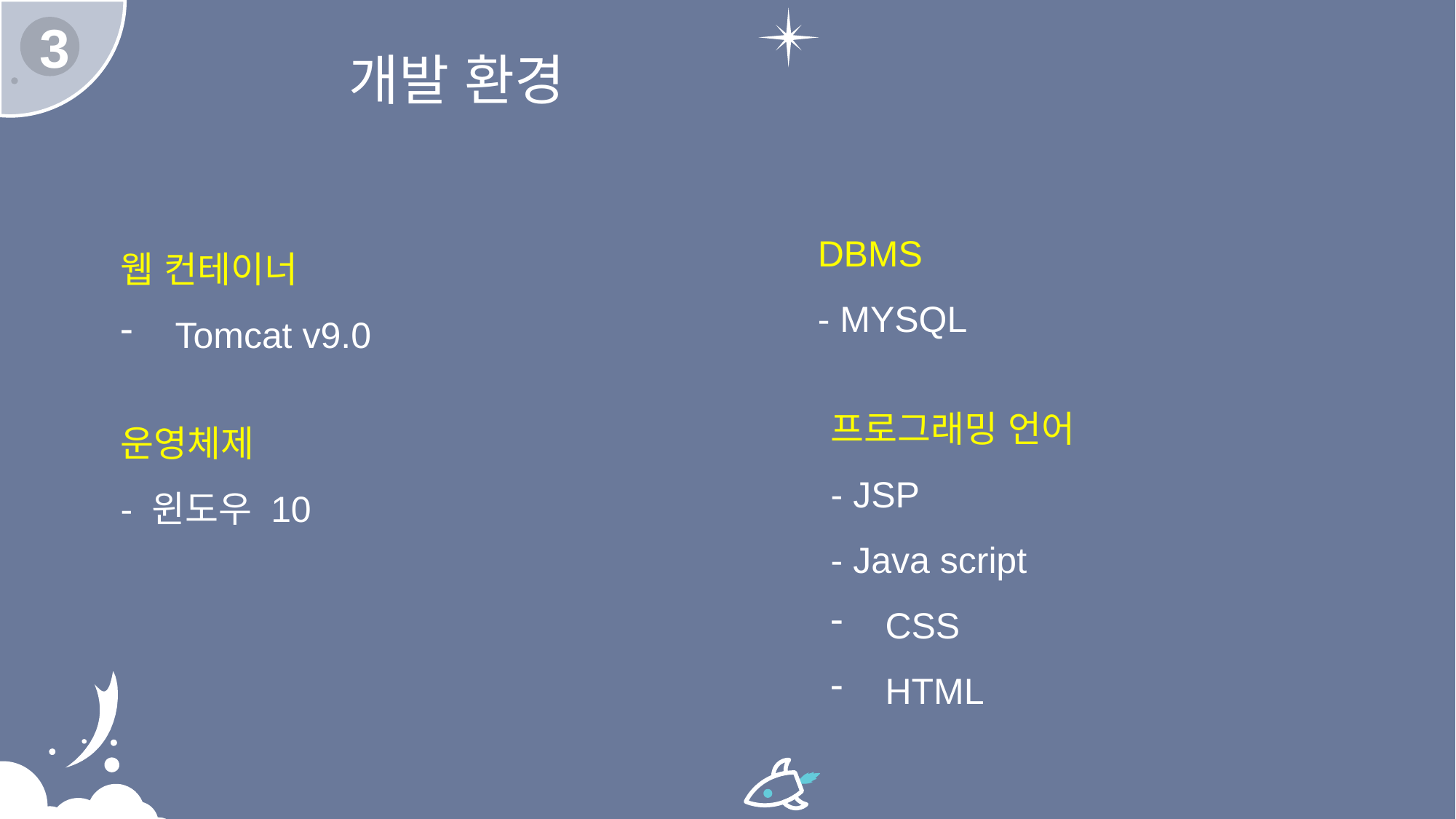

3

개발 환경

DBMS
- MYSQL
웹 컨테이너
Tomcat v9.0
운영체제
- 윈도우 10
프로그래밍 언어
- JSP
- Java script
CSS
HTML